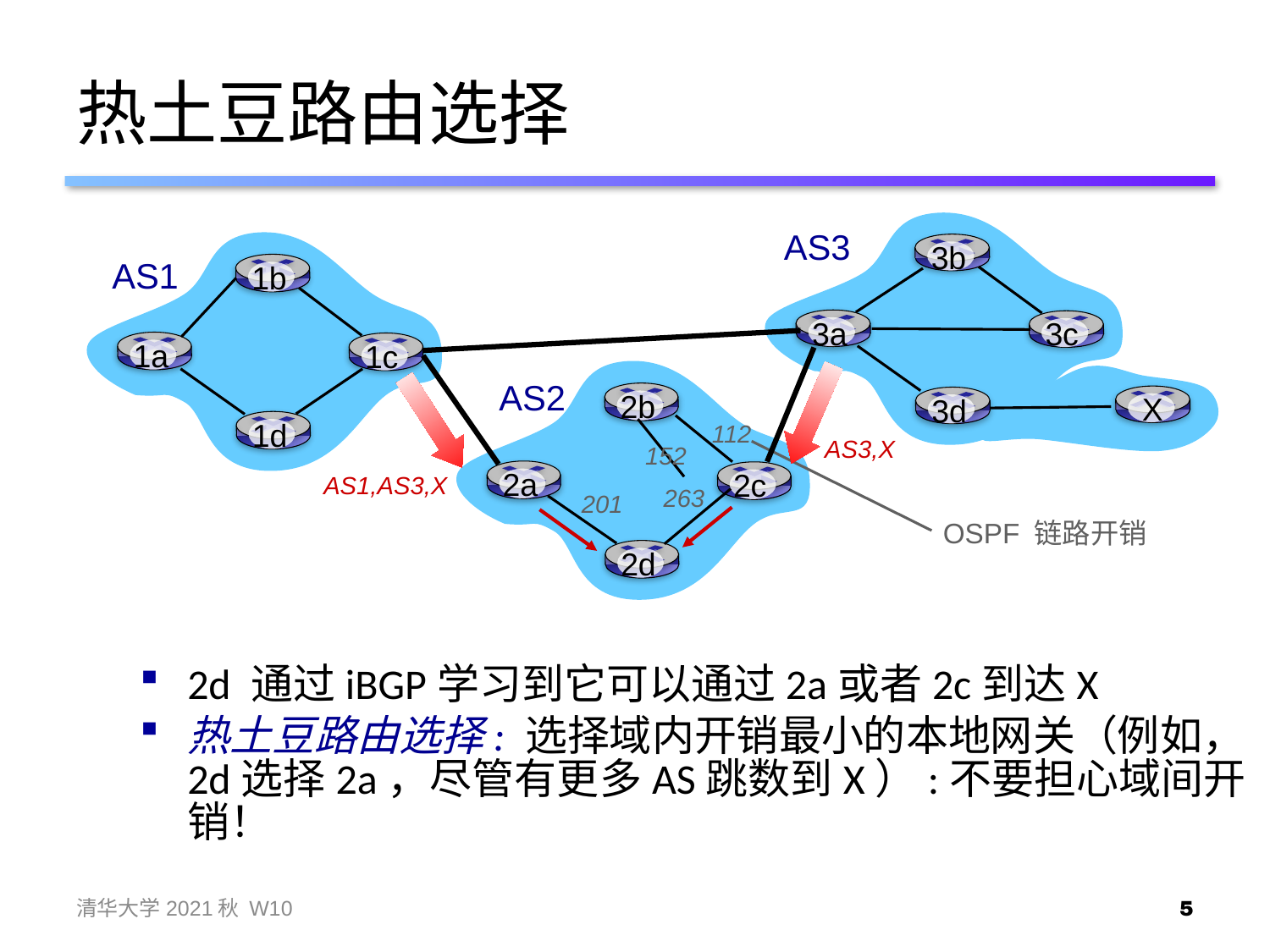

# 热土豆路由选择

AS3
3b

1b

1a

1c

1d

AS1
3a

3c

AS3,X

  X

AS2

AS1,AS3,X
2b

2a

2c

2d

3d

112
152
263
201
OSPF 链路开销
2d 通过iBGP学习到它可以通过2a或者2c到达X
热土豆路由选择: 选择域内开销最小的本地网关（例如，2d选择2a，尽管有更多AS跳数到X）:不要担心域间开销！
清华大学2021秋 W10
5